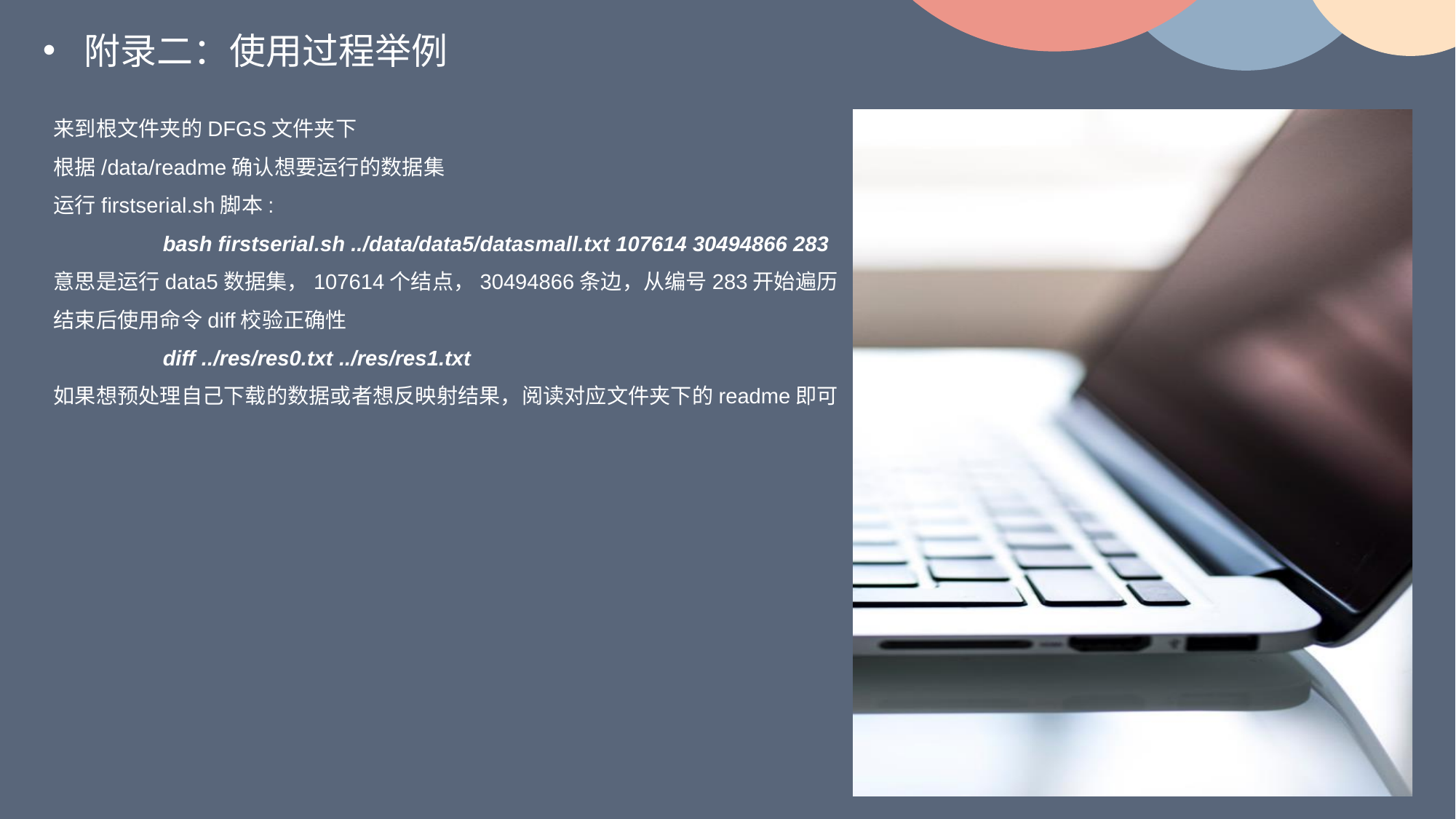

附录二：使用过程举例
来到根文件夹的DFGS文件夹下
根据/data/readme确认想要运行的数据集
运行firstserial.sh脚本:
	bash firstserial.sh ../data/data5/datasmall.txt 107614 30494866 283
意思是运行data5数据集，107614个结点，30494866条边，从编号283开始遍历
结束后使用命令diff校验正确性
	diff ../res/res0.txt ../res/res1.txt
如果想预处理自己下载的数据或者想反映射结果，阅读对应文件夹下的readme即可